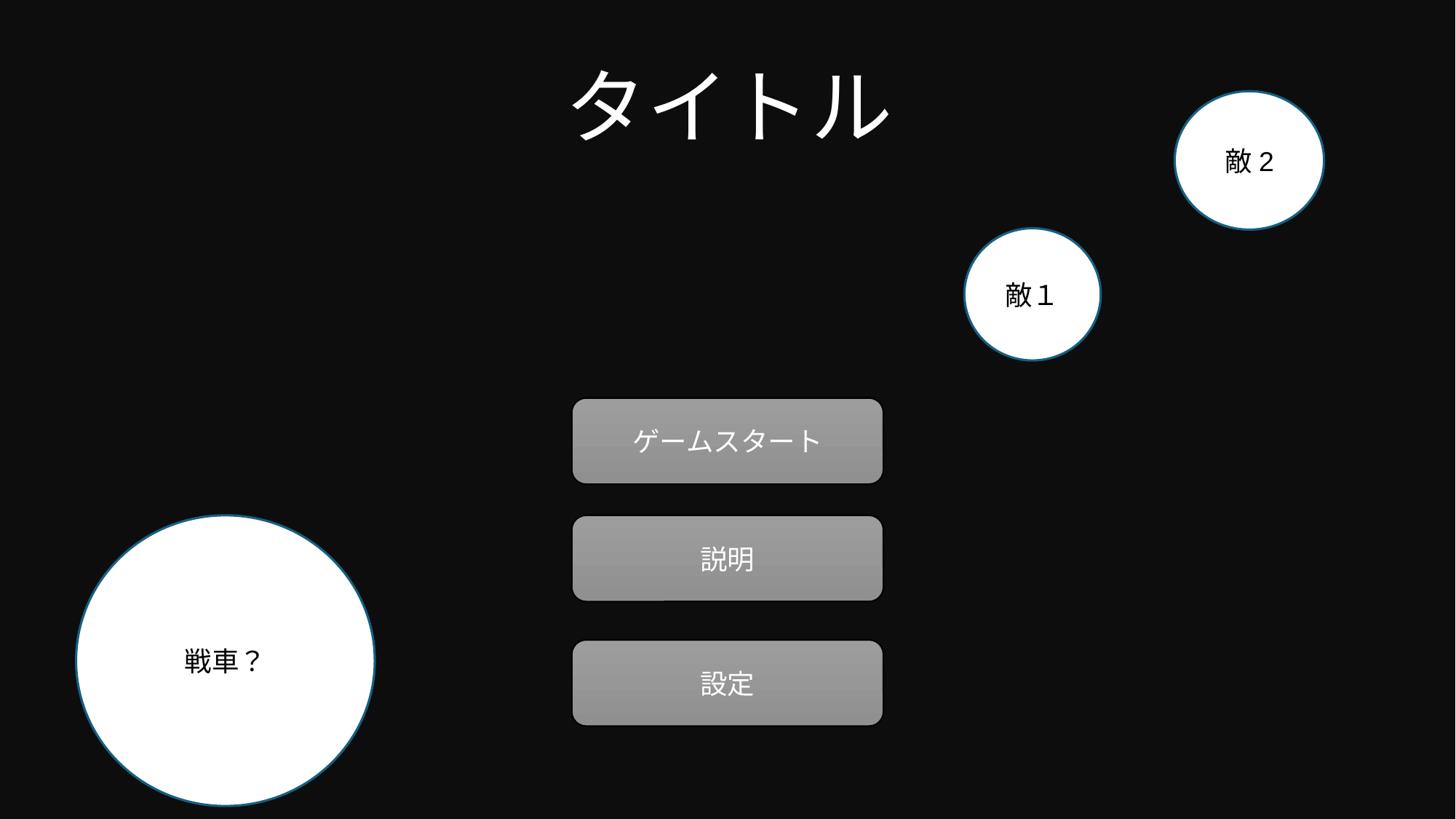

タイトル
敵2
敵１
ゲームスタート
戦車？
説明
設定